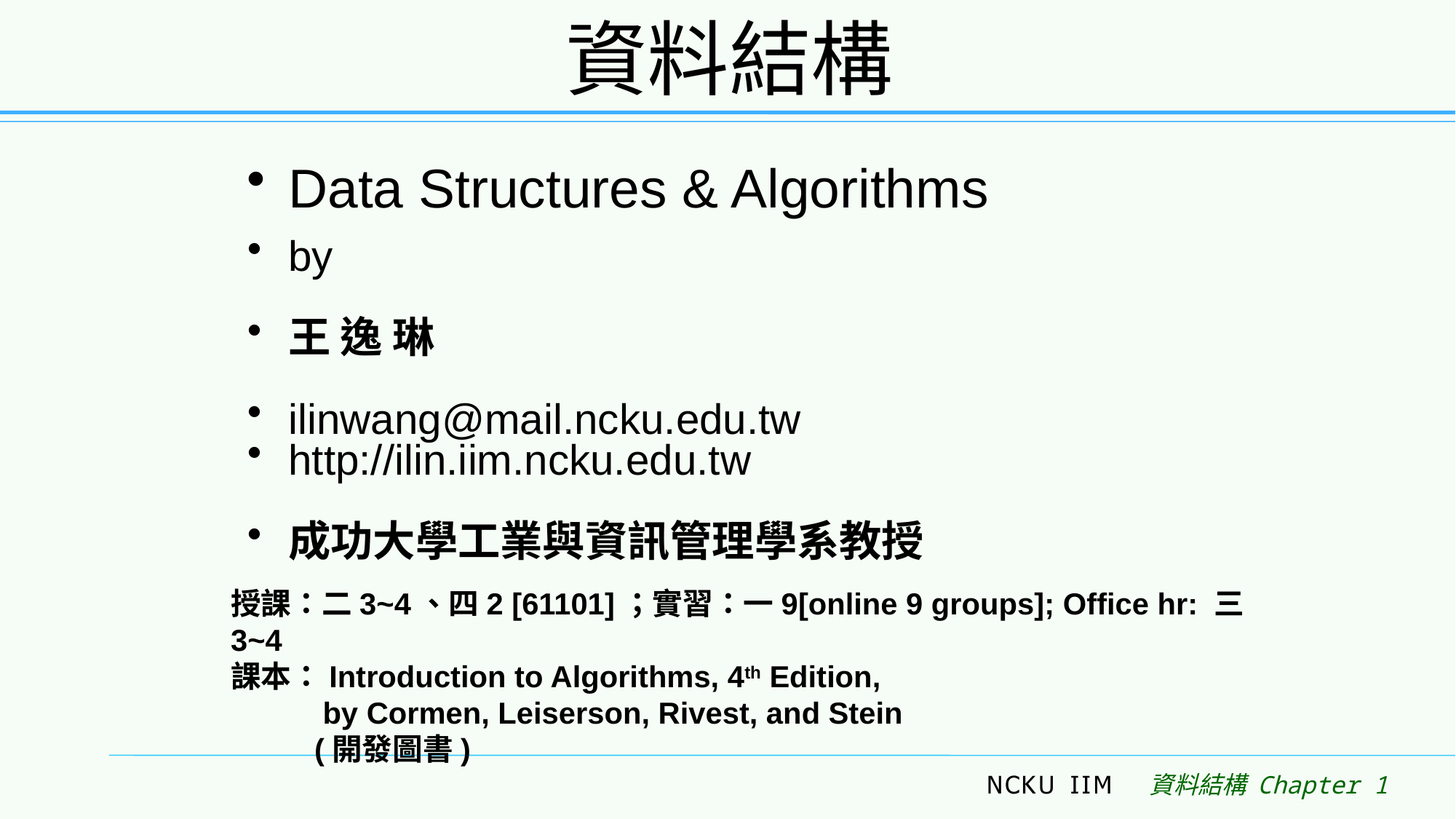

Data Structures & Algorithms

by

王 逸 琳

ilinwang@mail.ncku.edu.tw
http://ilin.iim.ncku.edu.tw

成功大學工業與資訊管理學系教授

授課：二3~4、四2 [61101]；實習：一9[online 9 groups]; Office hr: 三 3~4
課本：Introduction to Algorithms, 4th Edition,
           by Cormen, Leiserson, Rivest, and Stein
          (開發圖書)